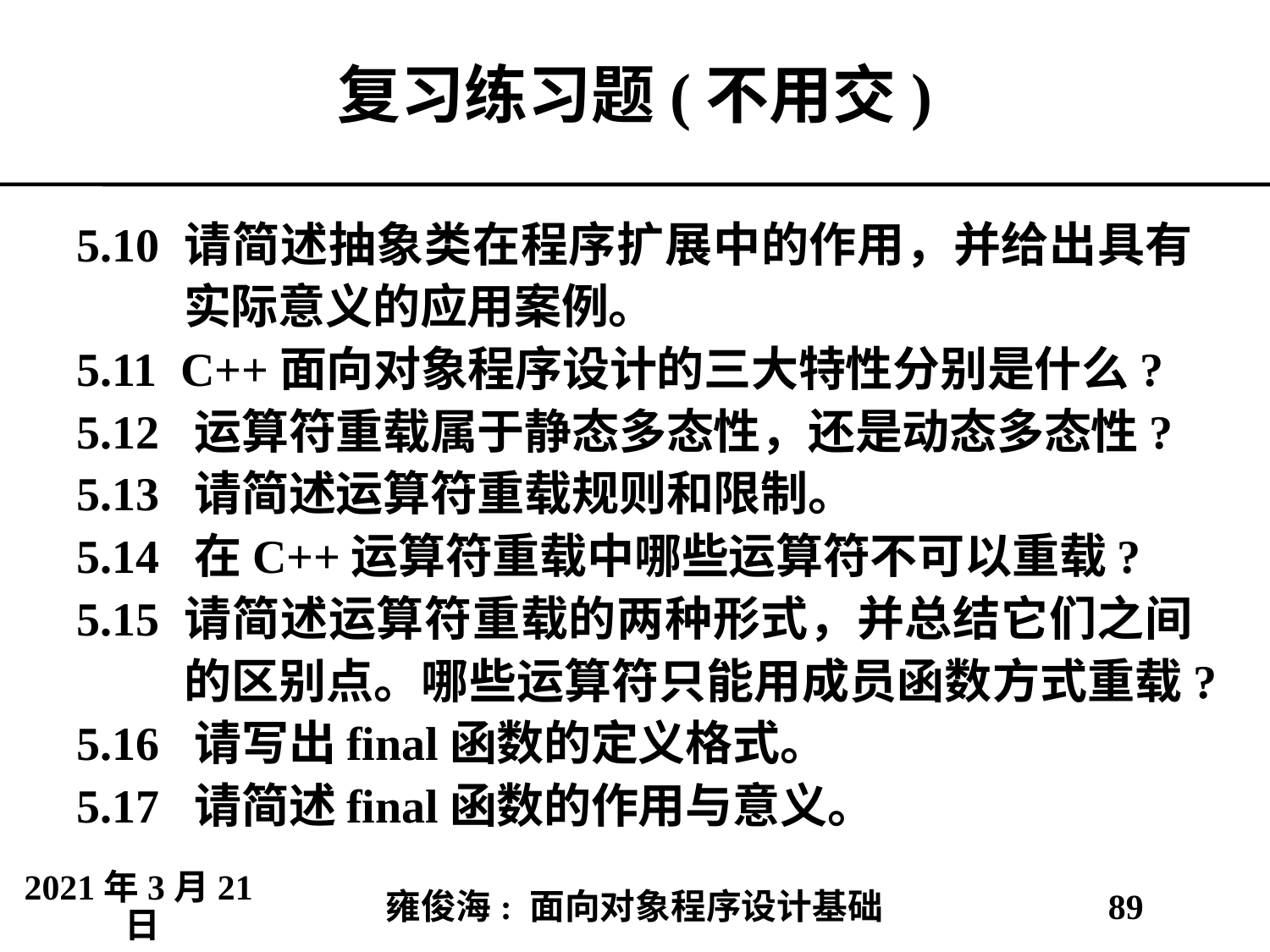

# 复习练习题(不用交)

5.10 请简述抽象类在程序扩展中的作用，并给出具有实际意义的应用案例。
5.11  C++面向对象程序设计的三大特性分别是什么?
5.12  运算符重载属于静态多态性，还是动态多态性?
5.13  请简述运算符重载规则和限制。
5.14  在C++运算符重载中哪些运算符不可以重载?
5.15 请简述运算符重载的两种形式，并总结它们之间的区别点。哪些运算符只能用成员函数方式重载?
5.16  请写出final函数的定义格式。
5.17  请简述final函数的作用与意义。
2021年3月21日
雍俊海: 面向对象程序设计基础
89